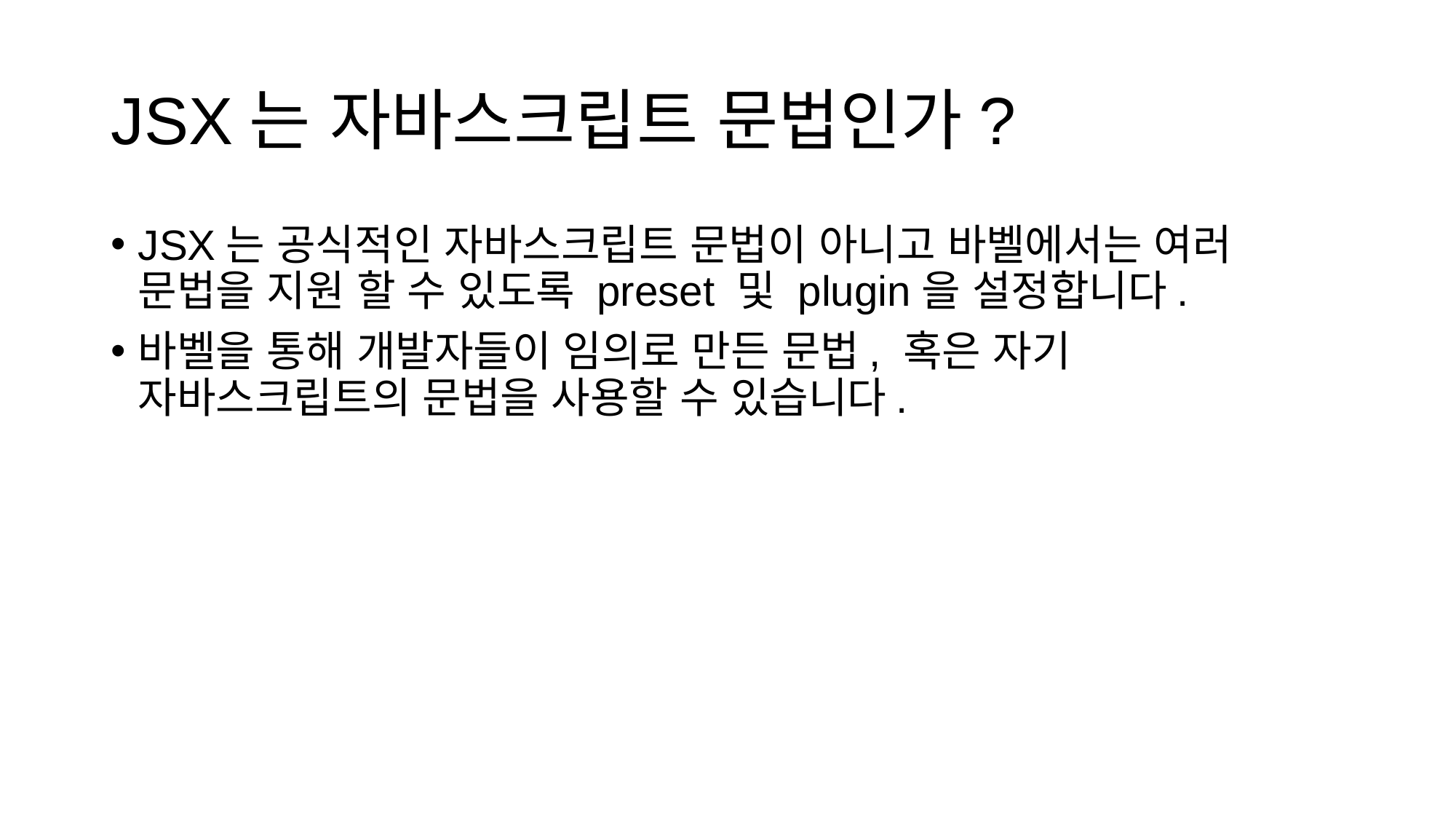

# JSX는 자바스크립트 문법인가?
JSX는 공식적인 자바스크립트 문법이 아니고 바벨에서는 여러 문법을 지원 할 수 있도록 preset 및 plugin을 설정합니다.
바벨을 통해 개발자들이 임의로 만든 문법, 혹은 자기 자바스크립트의 문법을 사용할 수 있습니다.